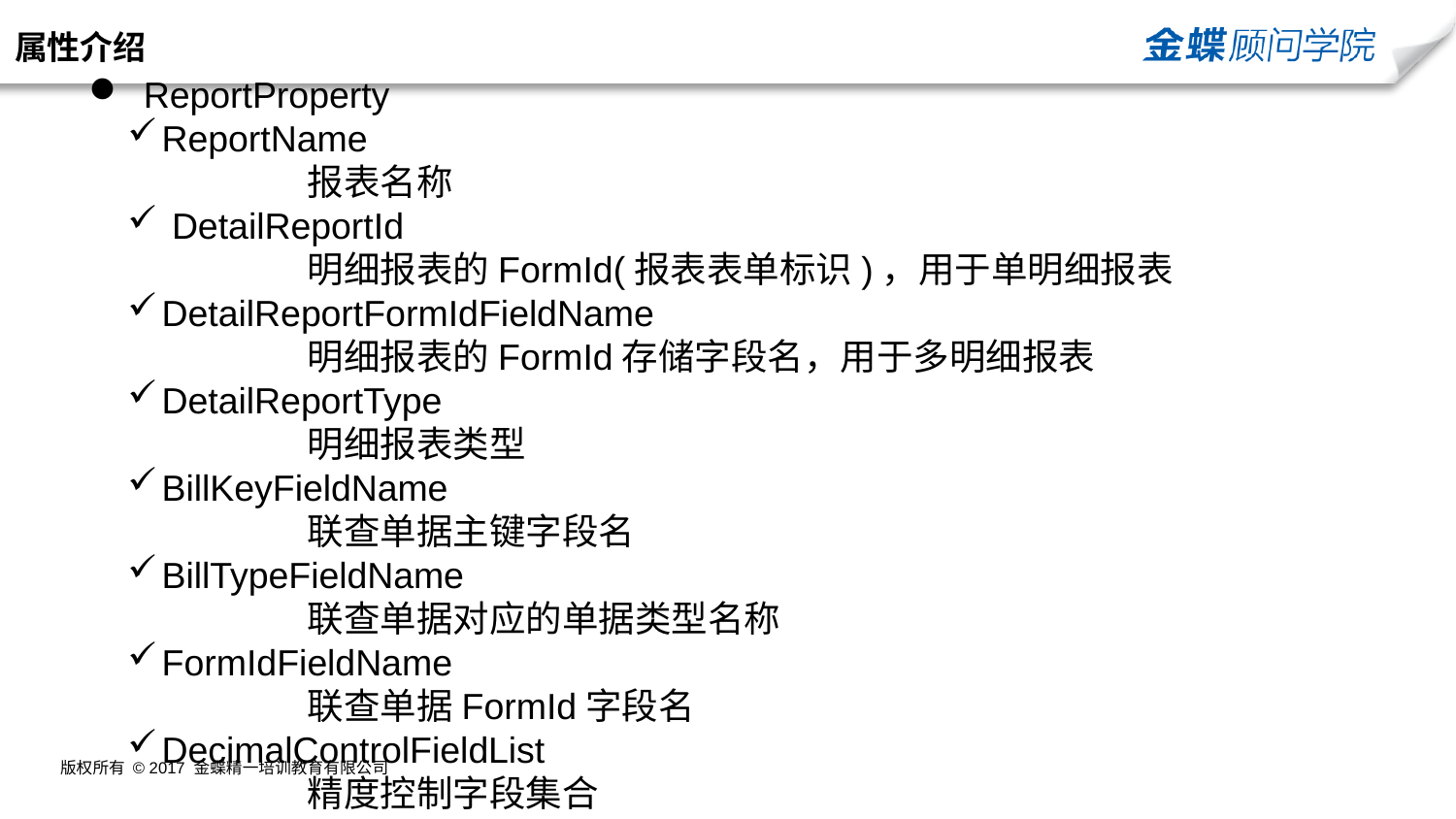

属性介绍

ReportProperty
ReportName
	报表名称
 DetailReportId
	明细报表的FormId(报表表单标识)，用于单明细报表
DetailReportFormIdFieldName
	明细报表的FormId存储字段名，用于多明细报表
DetailReportType
	明细报表类型
BillKeyFieldName
	联查单据主键字段名
BillTypeFieldName
	联查单据对应的单据类型名称
FormIdFieldName
	联查单据FormId字段名
DecimalControlFieldList
	精度控制字段集合